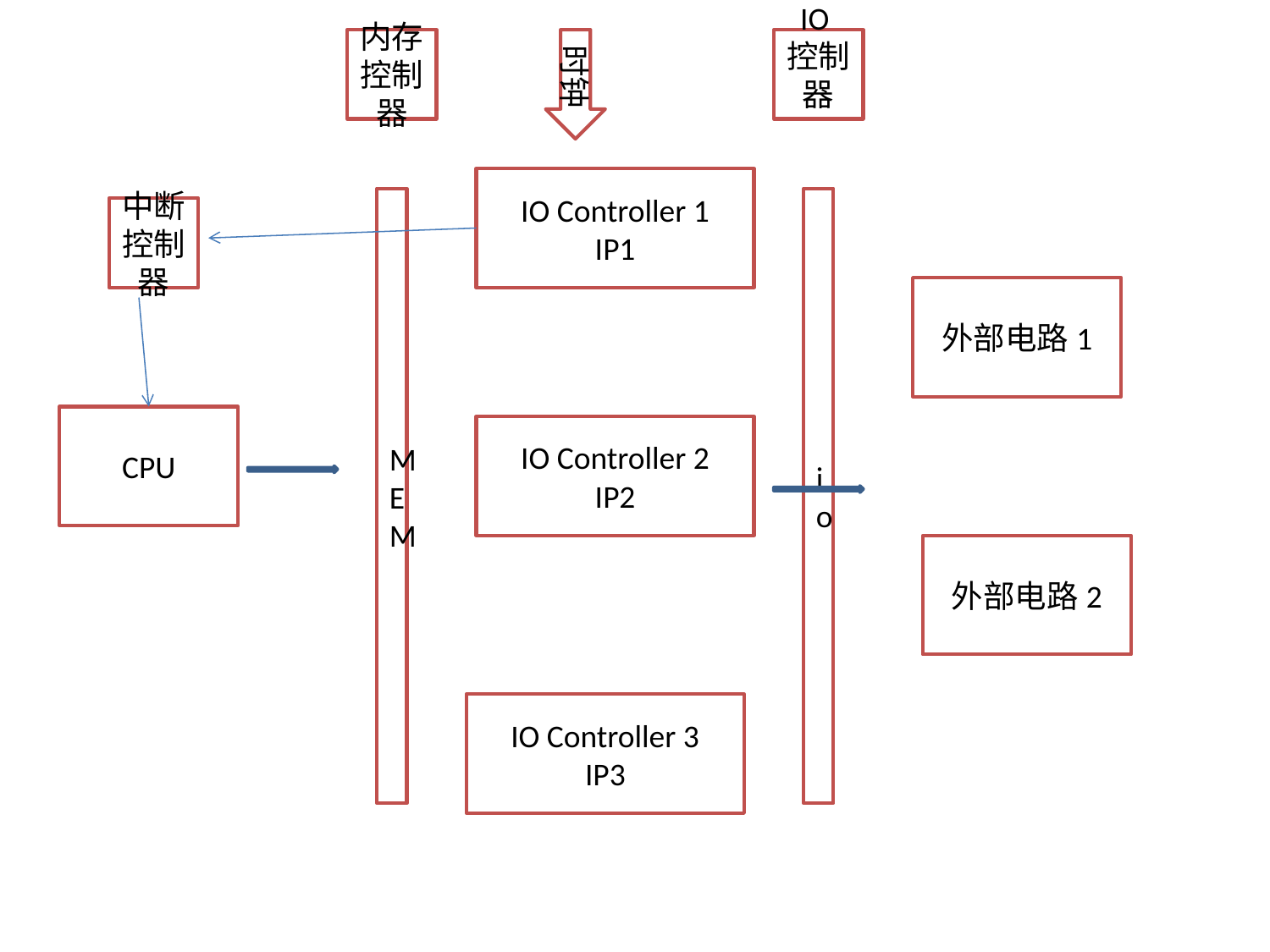

内存控制器
IO控制器

时钟
IO Controller 1
IP1
MEM
io
中断控制器
外部电路1
CPU
IO Controller 2
IP2

外部电路2
IO Controller 3
IP3